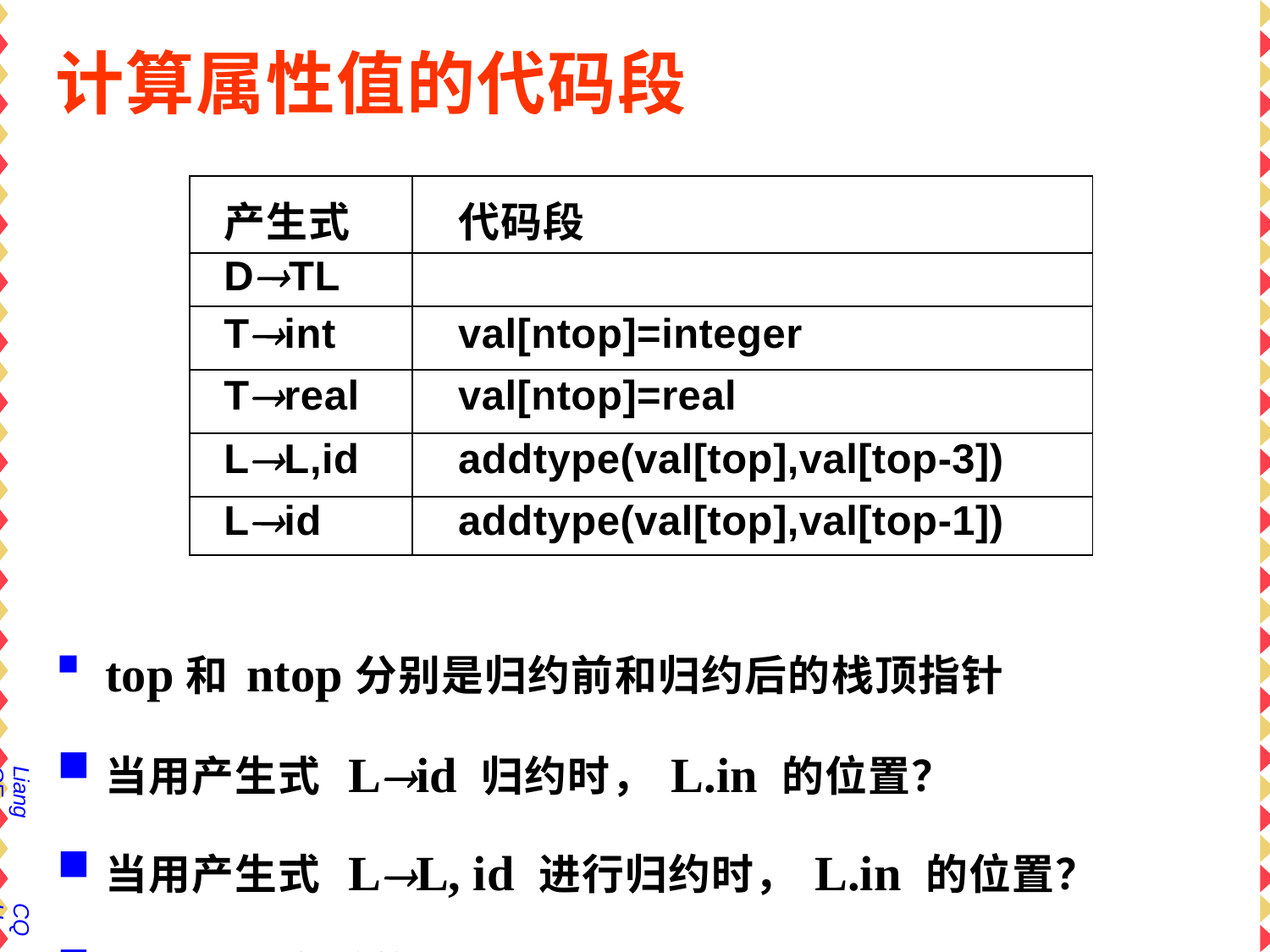

# 计算属性值的代码段
| 产生式 | 代码段 |
| --- | --- |
| D→TL |  |
| T→int | val[ntop]=integer |
| T→real | val[ntop]=real |
| L→L,id | addtype(val[top],val[top-3]) |
| L→id | addtype(val[top],val[top-1]) |
top和ntop分别是归约前和归约后的栈顶指针
当用产生式 L→id 归约时，L.in 的位置？
当用产生式 L→L, id 进行归约时，L.in 的位置？
和 L.in 有关的动作 ？
Liang GE
CQU
77